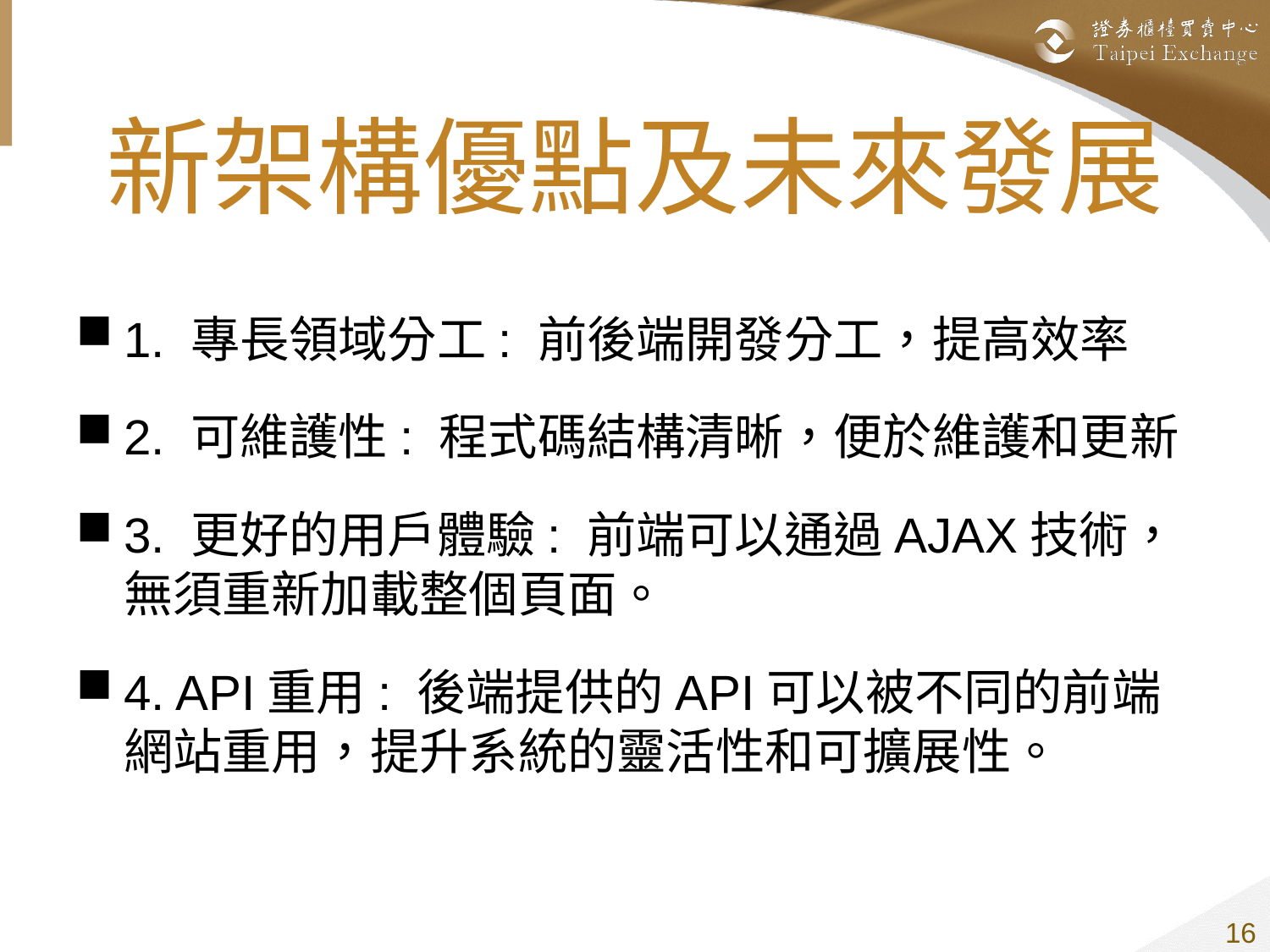

# 新架構優點及未來發展
1. 專長領域分工: 前後端開發分工，提高效率
2. 可維護性: 程式碼結構清晰，便於維護和更新
3. 更好的用戶體驗: 前端可以通過AJAX技術，無須重新加載整個頁面。
4. API重用: 後端提供的API可以被不同的前端網站重用，提升系統的靈活性和可擴展性。